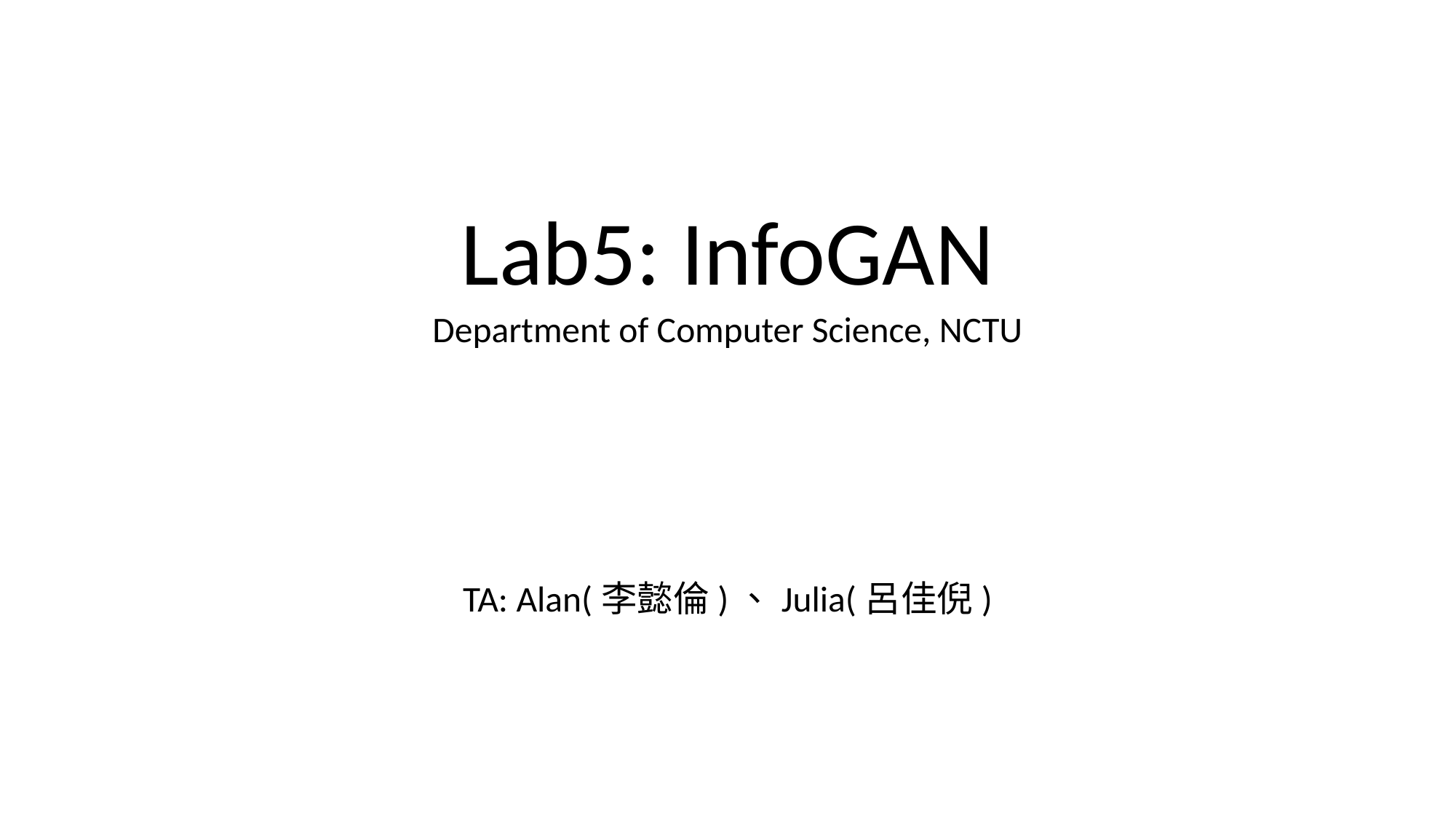

# Lab5: InfoGAN
Department of Computer Science, NCTU

TA: Alan(李懿倫)、Julia(呂佳倪)